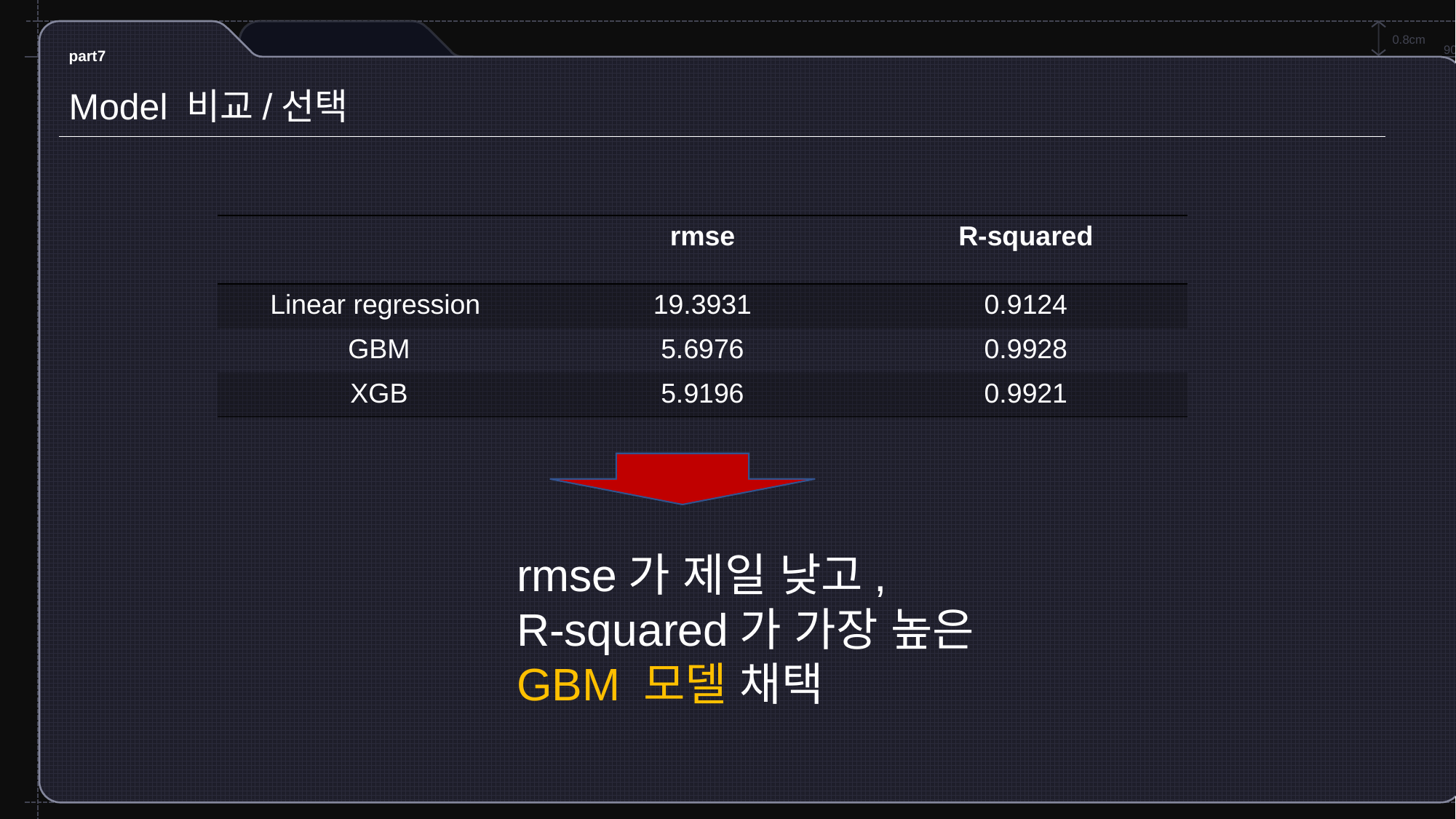

0.8cm
90º

part7

Model 비교/선택
|  | rmse | R-squared |
| --- | --- | --- |
| Linear regression | 19.3931 | 0.9124 |
| GBM | 5.6976 | 0.9928 |
| XGB | 5.9196 | 0.9921 |

rmse가 제일 낮고,
R-squared가 가장 높은
GBM 모델 채택